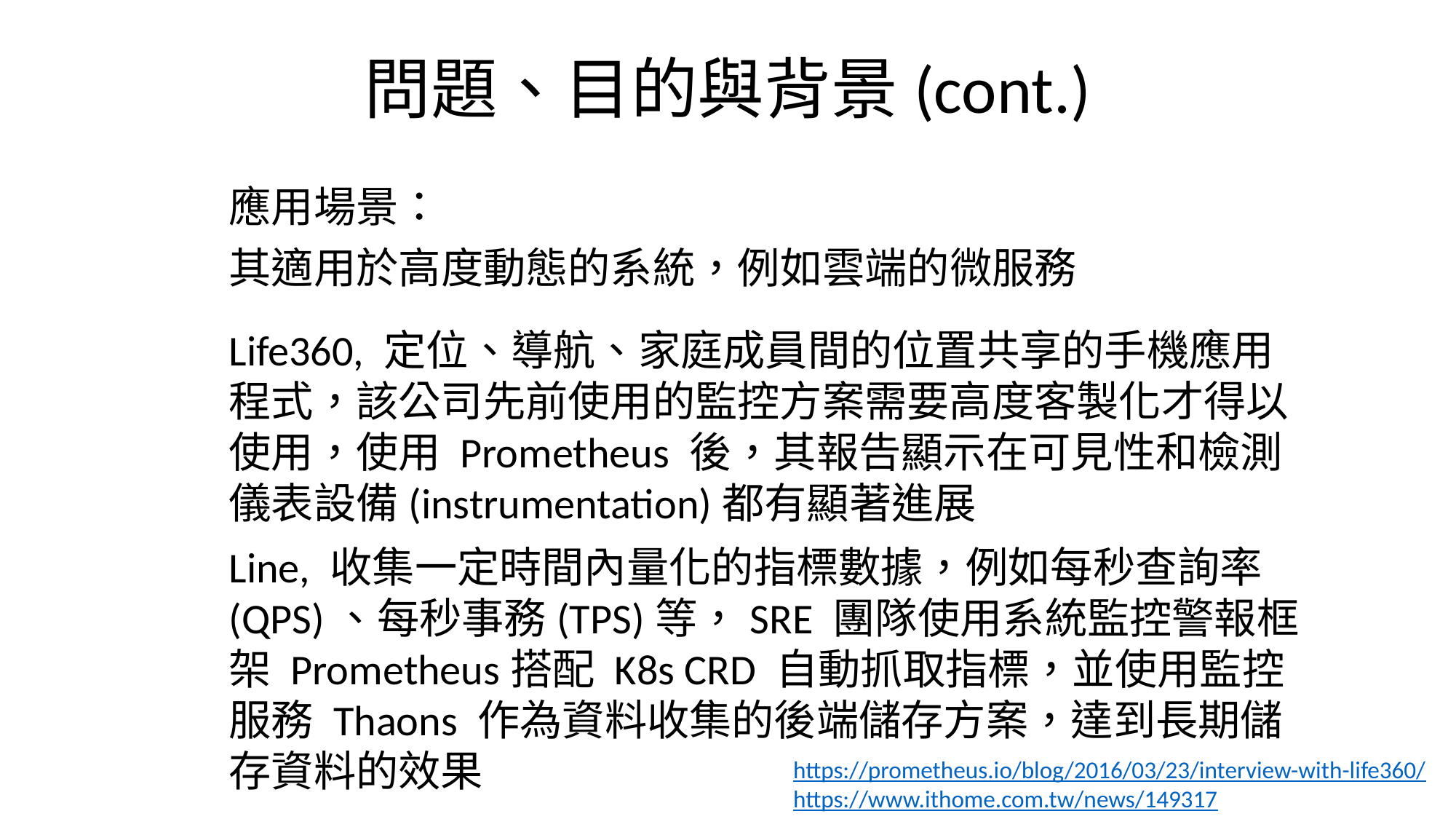

# 問題、目的與背景(cont.)
應用場景：
其適用於高度動態的系統，例如雲端的微服務

Life360, 定位、導航、家庭成員間的位置共享的手機應用程式，該公司先前使用的監控方案需要高度客製化才得以使用，使用 Prometheus 後，其報告顯示在可見性和檢測儀表設備(instrumentation)都有顯著進展
Line, 收集一定時間內量化的指標數據，例如每秒查詢率(QPS)、每秒事務(TPS)等，SRE 團隊使用系統監控警報框架 Prometheus搭配 K8s CRD 自動抓取指標，並使用監控服務 Thaons 作為資料收集的後端儲存方案，達到長期儲存資料的效果

https://prometheus.io/blog/2016/03/23/interview-with-life360/
https://www.ithome.com.tw/news/149317